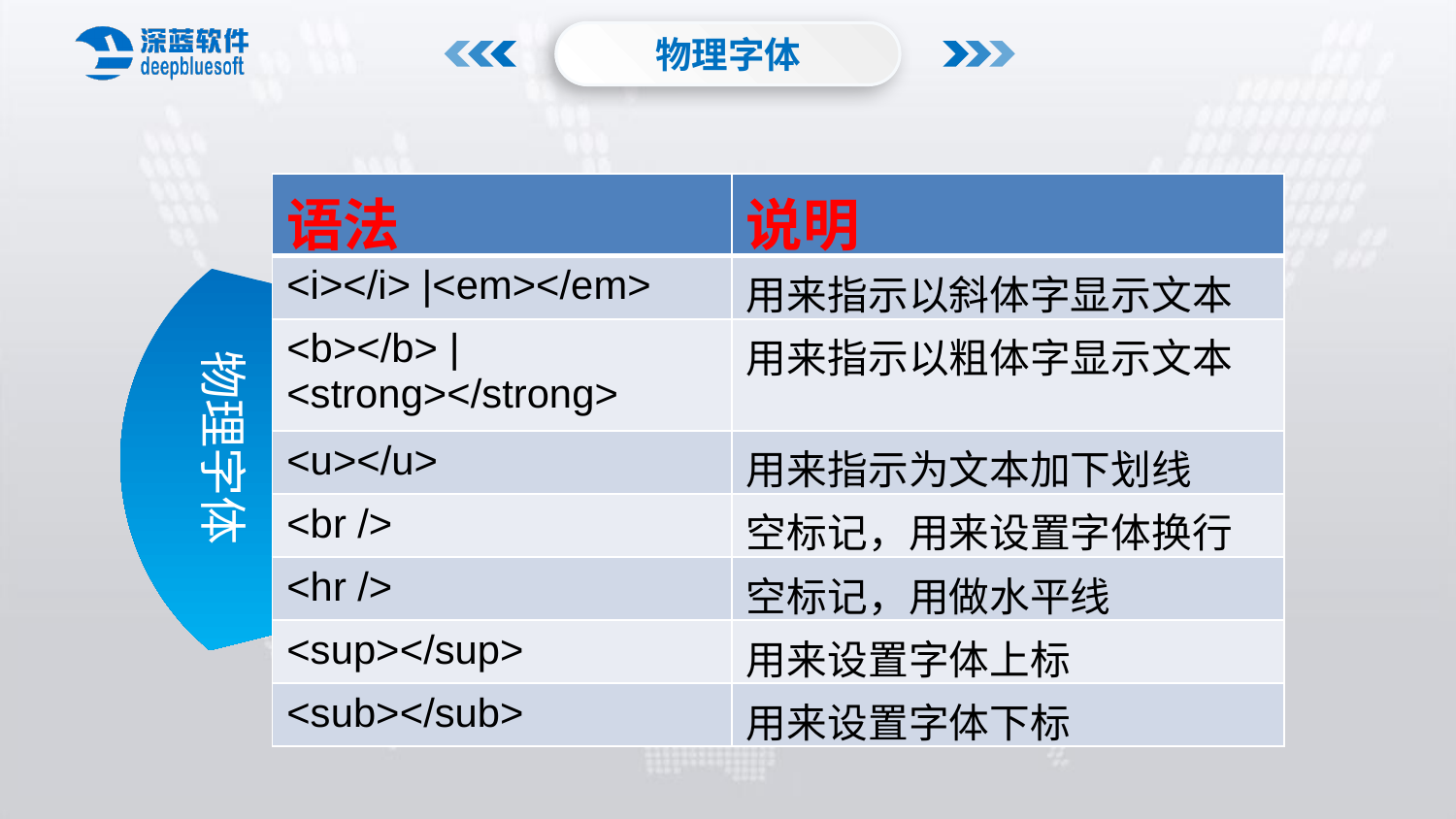

物理字体

| 语法 | 说明 |
| --- | --- |
| <i></i> |<em></em> | 用来指示以斜体字显示文本 |
| <b></b> | <strong></strong> | 用来指示以粗体字显示文本 |
| <u></u> | 用来指示为文本加下划线 |
| <br /> | 空标记，用来设置字体换行 |
| <hr /> | 空标记，用做水平线 |
| <sup></sup> | 用来设置字体上标 |
| <sub></sub> | 用来设置字体下标 |

物理字体